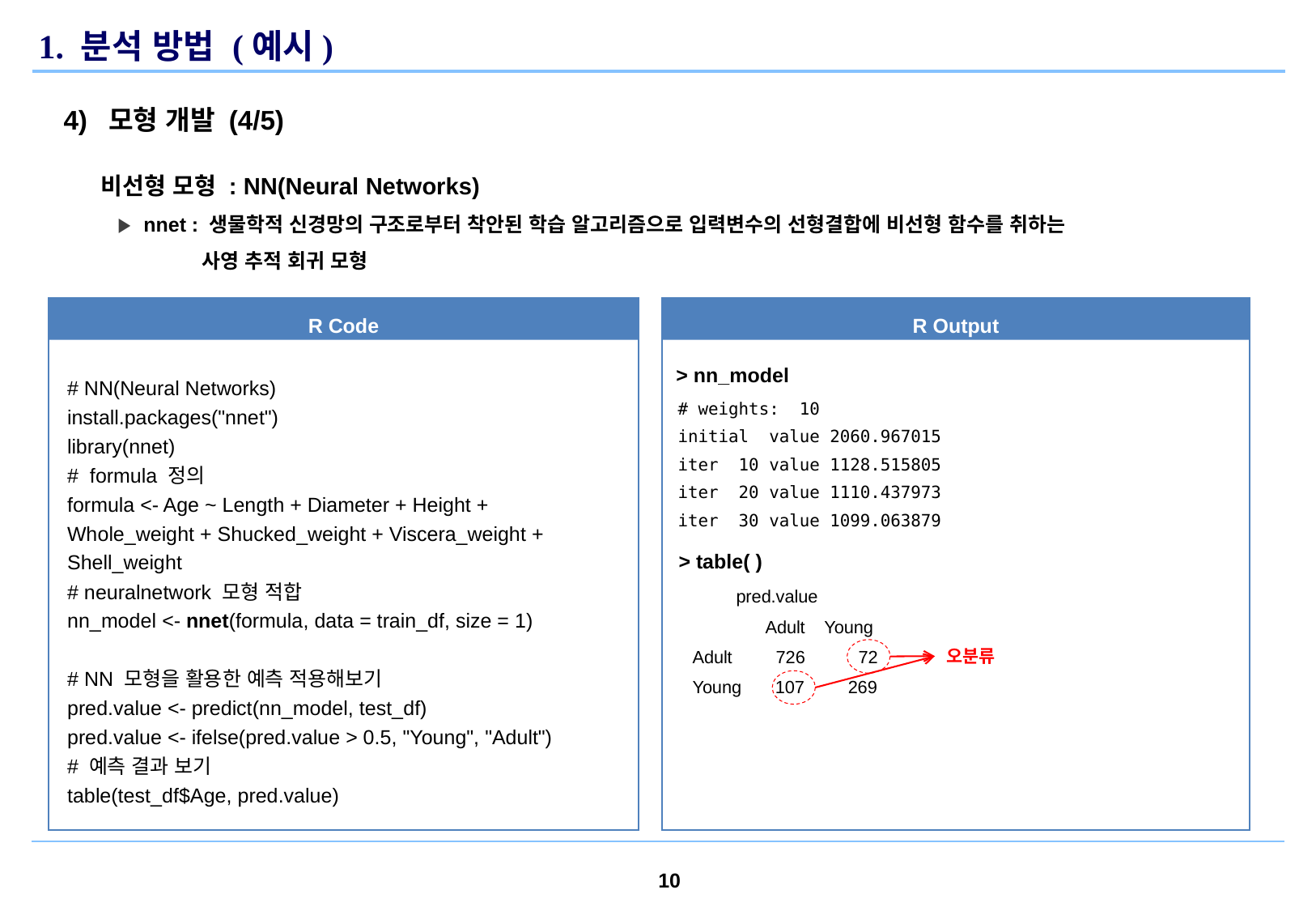

1. 분석 방법 (예시)
4)  모형 개발 (4/5)
비선형 모형 : NN(Neural Networks)
   ▶ nnet : 생물학적 신경망의 구조로부터 착안된 학습 알고리즘으로 입력변수의 선형결합에 비선형 함수를 취하는
                  사영 추적 회귀 모형
R Code

R Output
> nn_model
# NN(Neural Networks)
install.packages("nnet")
library(nnet)
#  formula 정의
formula <- Age ~ Length + Diameter + Height + Whole_weight + Shucked_weight + Viscera_weight + Shell_weight
# neuralnetwork 모형 적합
nn_model <- nnet(formula, data = train_df, size = 1)

# NN 모형을 활용한 예측 적용해보기
pred.value <- predict(nn_model, test_df)
pred.value <- ifelse(pred.value > 0.5, "Young", "Adult")
# 예측 결과 보기
table(test_df$Age, pred.value)

| # weights: 10 |
| --- |
| initial value 2060.967015 |
| iter 10 value 1128.515805 |
| iter 20 value 1110.437973 |
| iter 30 value 1099.063879 |
> table( )
| pred.value |
| --- |
| Adult Young |
| Adult 726 72 |
| Young 107 269 |
오분류